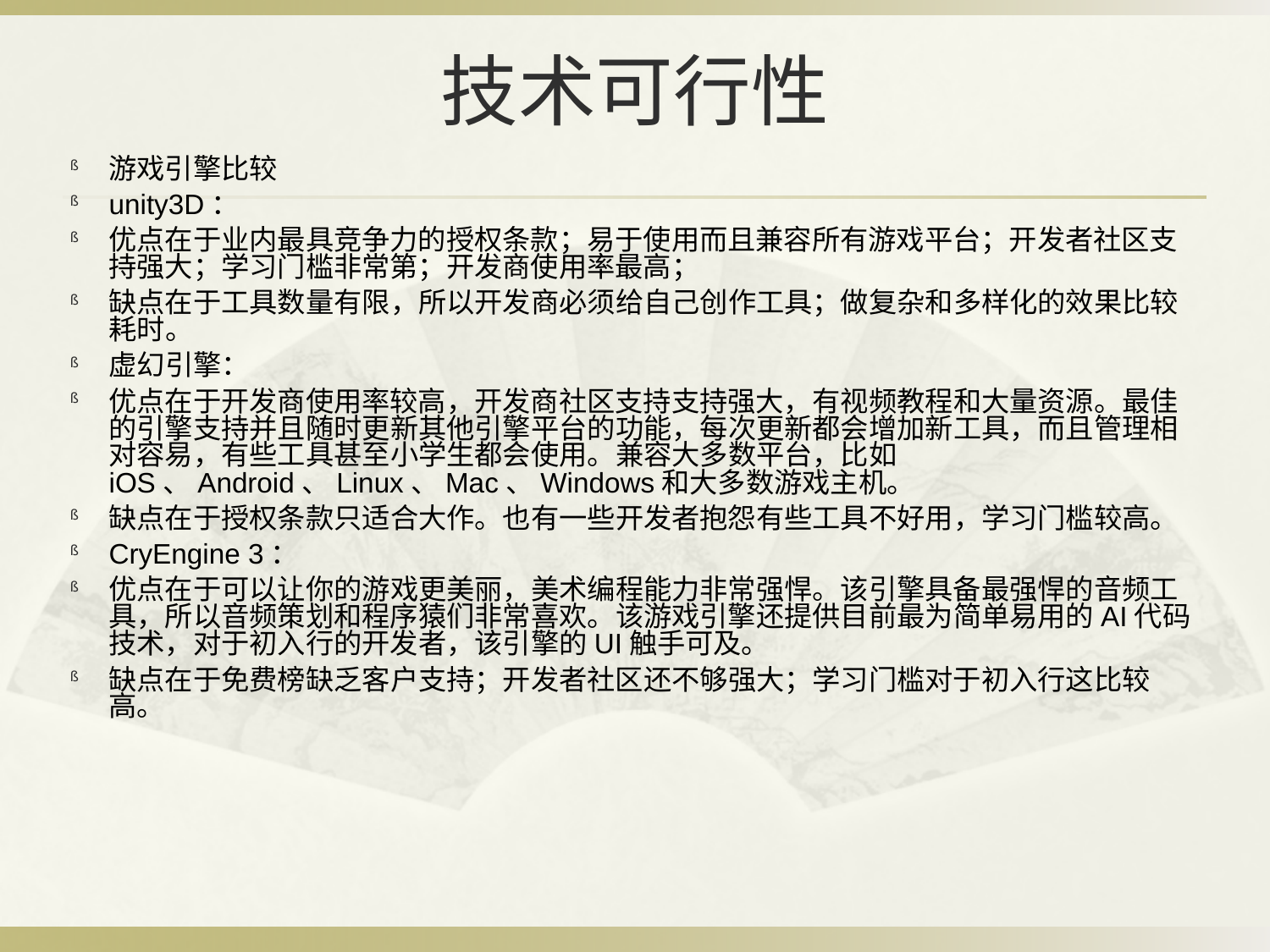

# 技术可行性
游戏引擎比较
unity3D：
优点在于业内最具竞争力的授权条款；易于使用而且兼容所有游戏平台；开发者社区支持强大；学习门槛非常第；开发商使用率最高；
缺点在于工具数量有限，所以开发商必须给自己创作工具；做复杂和多样化的效果比较耗时。
虚幻引擎：
优点在于开发商使用率较高，开发商社区支持支持强大，有视频教程和大量资源。最佳的引擎支持并且随时更新其他引擎平台的功能，每次更新都会增加新工具，而且管理相对容易，有些工具甚至小学生都会使用。兼容大多数平台，比如iOS、Android、Linux、Mac、Windows和大多数游戏主机。
缺点在于授权条款只适合大作。也有一些开发者抱怨有些工具不好用，学习门槛较高。
CryEngine 3：
优点在于可以让你的游戏更美丽，美术编程能力非常强悍。该引擎具备最强悍的音频工具，所以音频策划和程序猿们非常喜欢。该游戏引擎还提供目前最为简单易用的AI代码技术，对于初入行的开发者，该引擎的UI触手可及。
缺点在于免费榜缺乏客户支持；开发者社区还不够强大；学习门槛对于初入行这比较高。